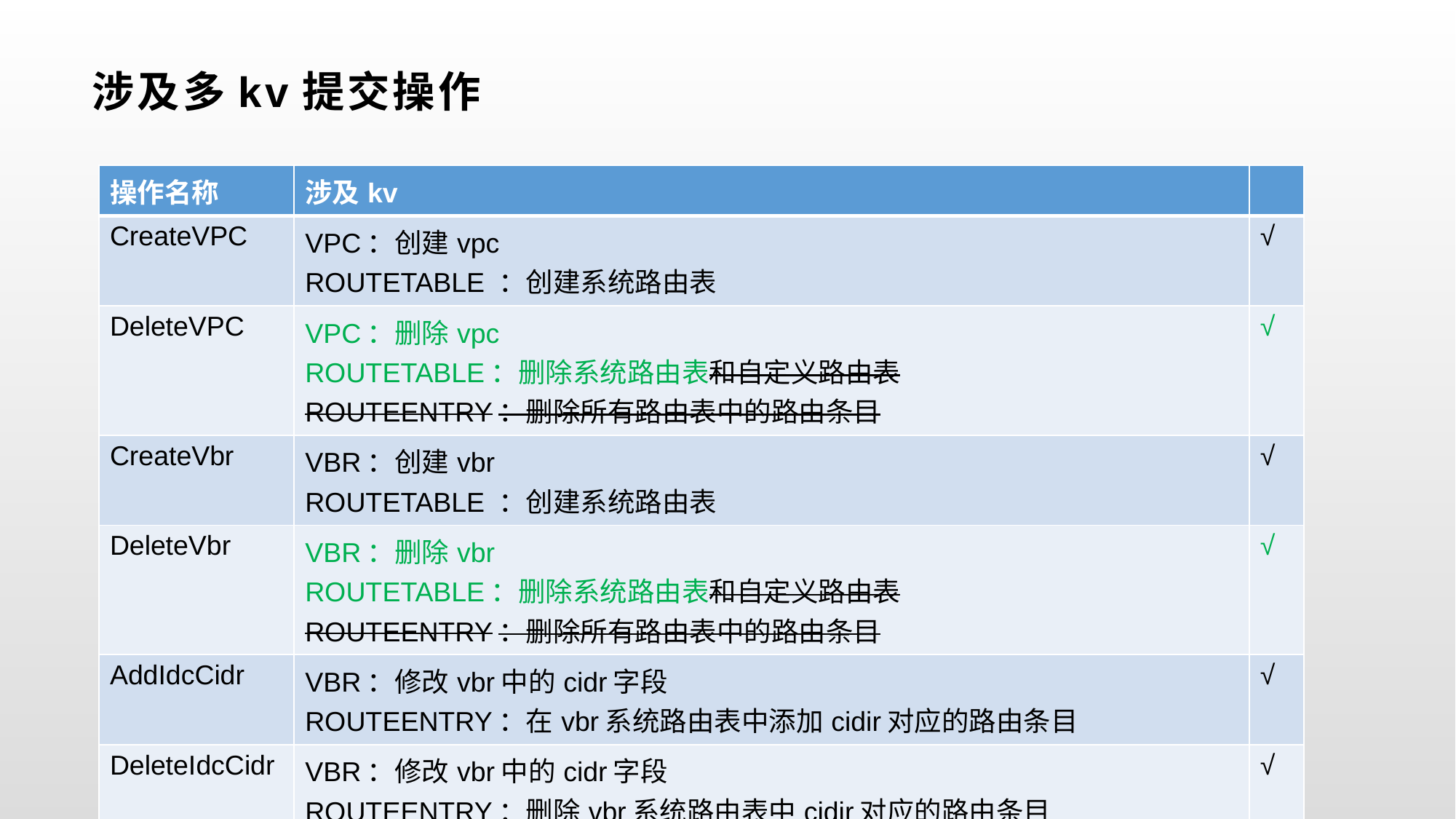

# 涉及多kv提交操作
| 操作名称 | 涉及kv |  |
| --- | --- | --- |
| CreateVPC | VPC：创建vpc ROUTETABLE ：创建系统路由表 | √ |
| DeleteVPC | VPC：删除vpc ROUTETABLE：删除系统路由表和自定义路由表 ROUTEENTRY：删除所有路由表中的路由条目 | √ |
| CreateVbr | VBR：创建vbr ROUTETABLE ：创建系统路由表 | √ |
| DeleteVbr | VBR：删除vbr ROUTETABLE：删除系统路由表和自定义路由表 ROUTEENTRY：删除所有路由表中的路由条目 | √ |
| AddIdcCidr | VBR：修改vbr中的cidr字段 ROUTEENTRY：在vbr系统路由表中添加cidir对应的路由条目 | √ |
| DeleteIdcCidr | VBR：修改vbr中的cidr字段 ROUTEENTRY：删除vbr系统路由表中cidir对应的路由条目 | √ |